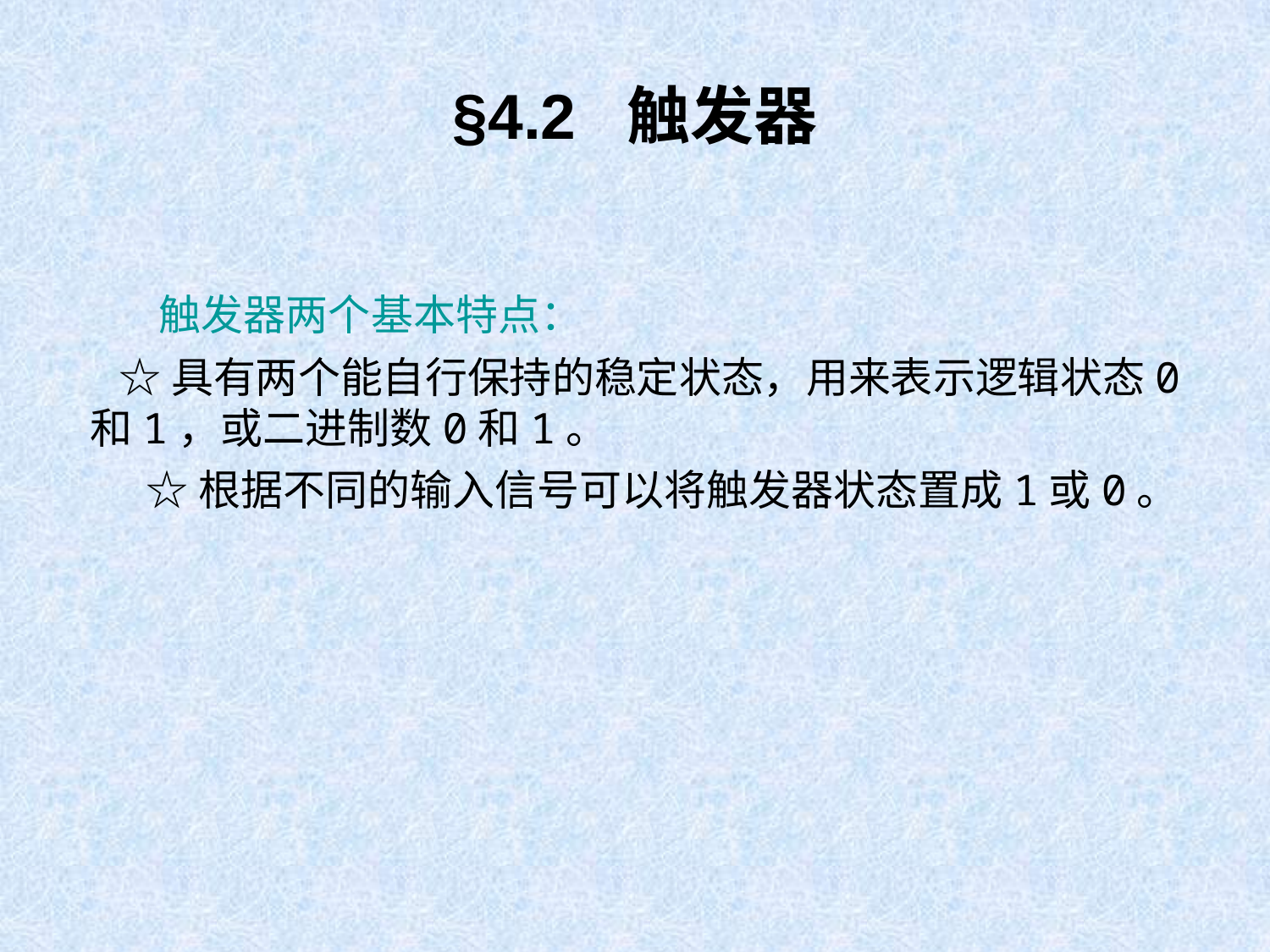

§4.2  触发器
触发器两个基本特点：
   ☆具有两个能自行保持的稳定状态，用来表示逻辑状态0和1，或二进制数0和1。
☆根据不同的输入信号可以将触发器状态置成1或0。